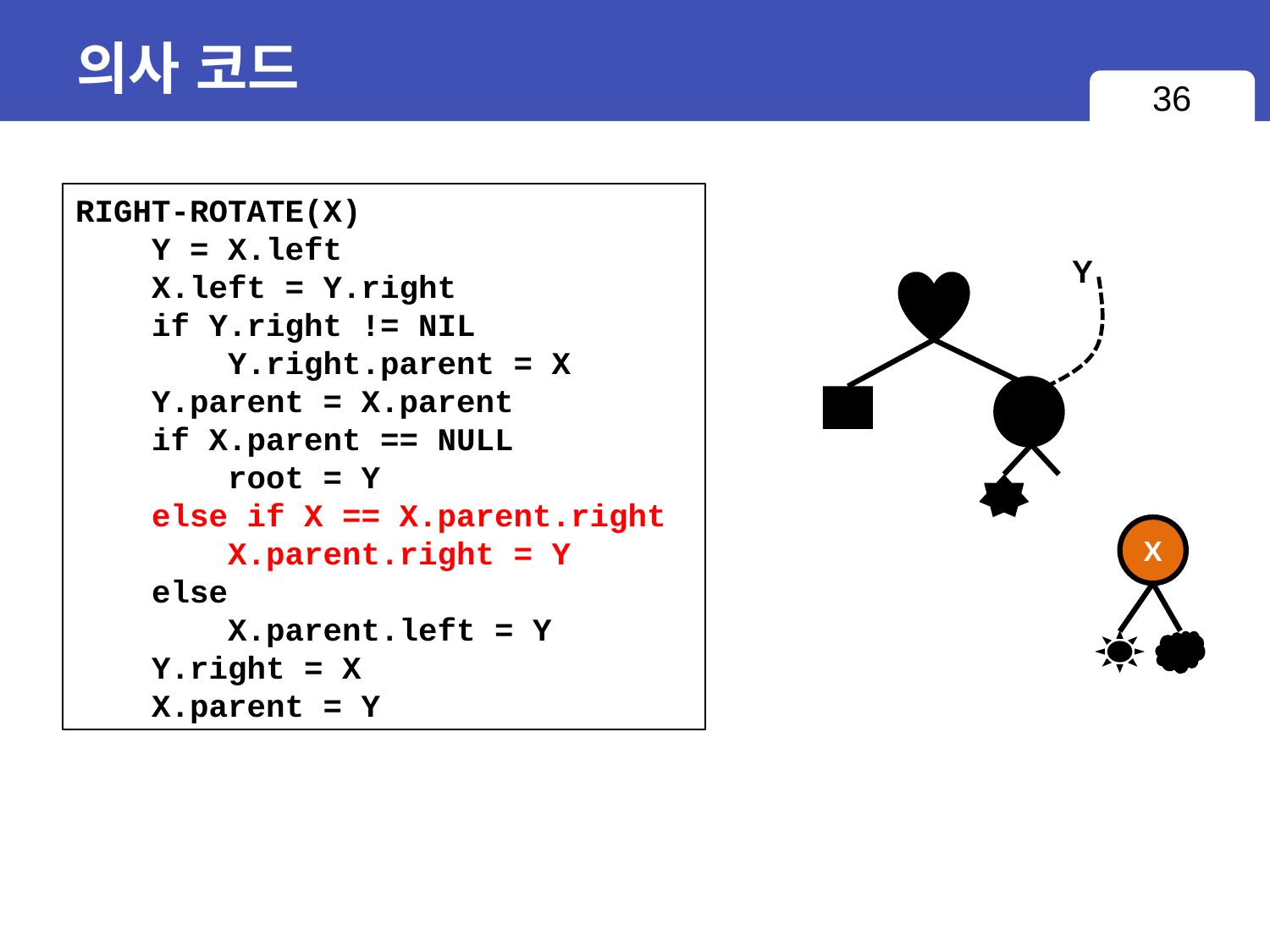

# 의사 코드
36
RIGHT-ROTATE(X)
    Y = X.left
    X.left = Y.right
    if Y.right != NIL
        Y.right.parent = X
    Y.parent = X.parent
    if X.parent == NULL
        root = Y
    else if X == X.parent.right
        X.parent.right = Y
    else
        X.parent.left = Y
    Y.right = X
    X.parent = Y
Y

X